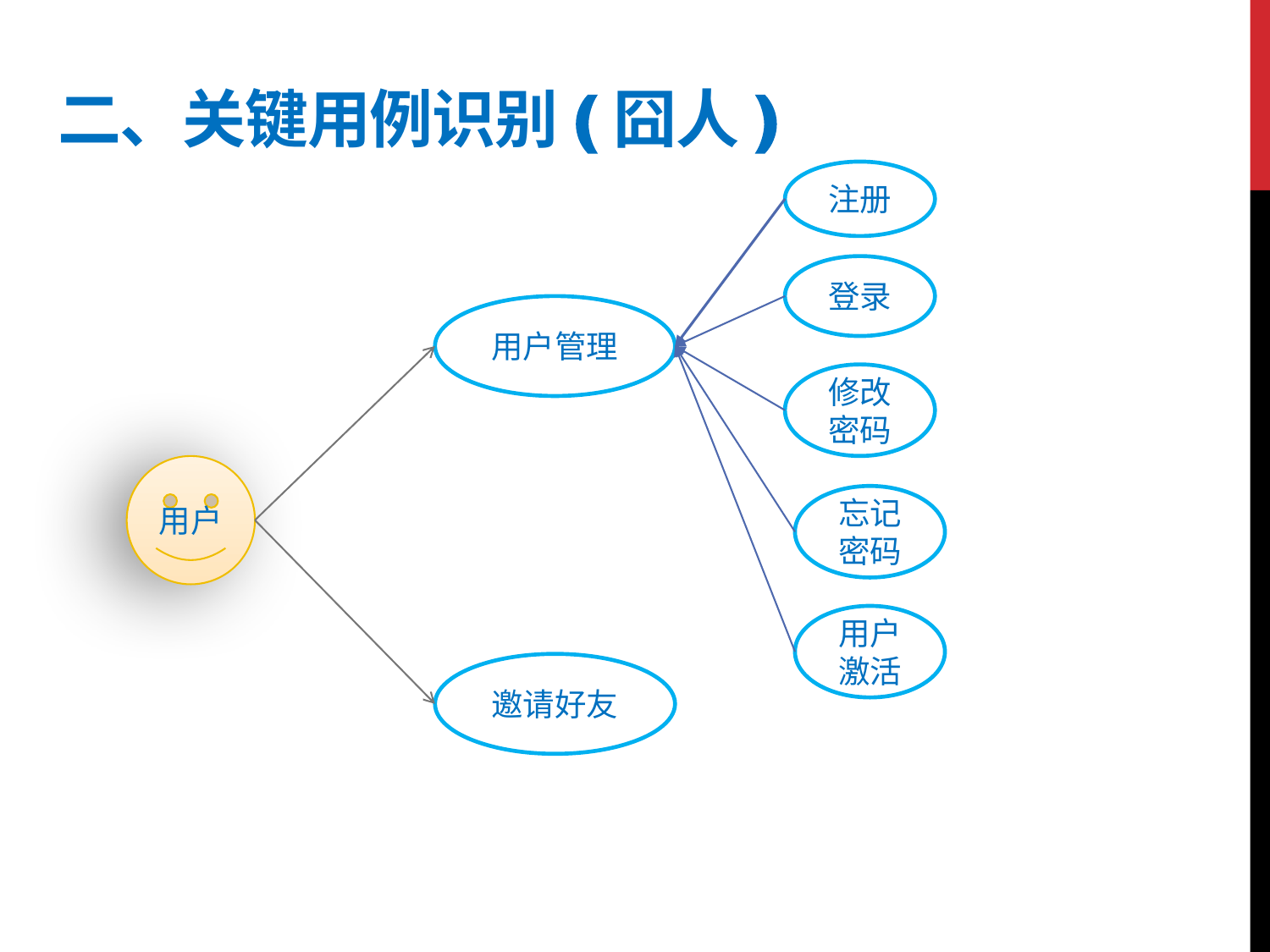

二、关键用例识别(囧人)
注册
登录
用户管理
修改密码
用户
忘记密码
用户激活
邀请好友